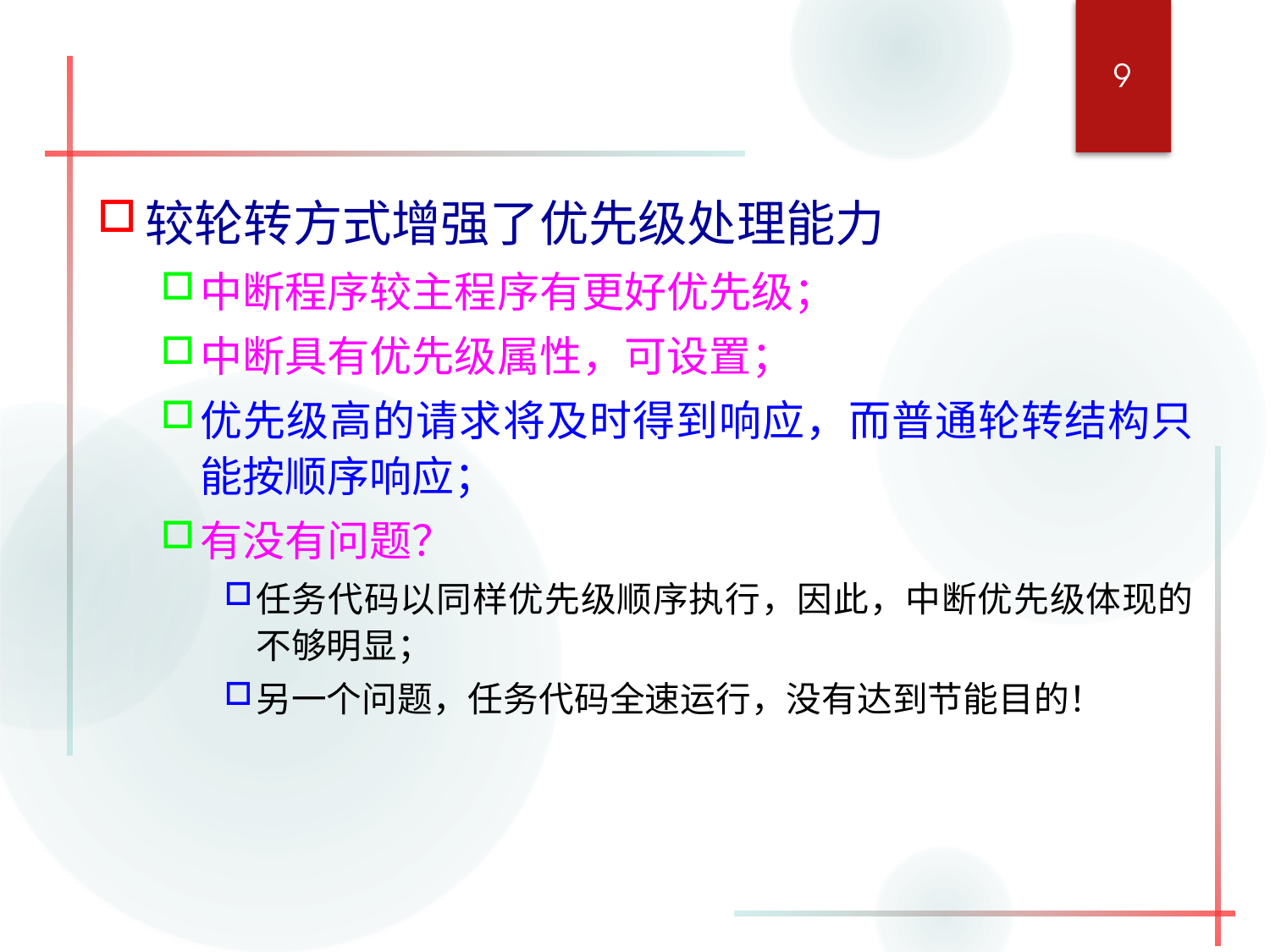

9

较轮转方式增强了优先级处理能力
中断程序较主程序有更好优先级；
中断具有优先级属性，可设置；
优先级高的请求将及时得到响应，而普通轮转结构只能按顺序响应；
有没有问题？
任务代码以同样优先级顺序执行，因此，中断优先级体现的不够明显；
另一个问题，任务代码全速运行，没有达到节能目的！